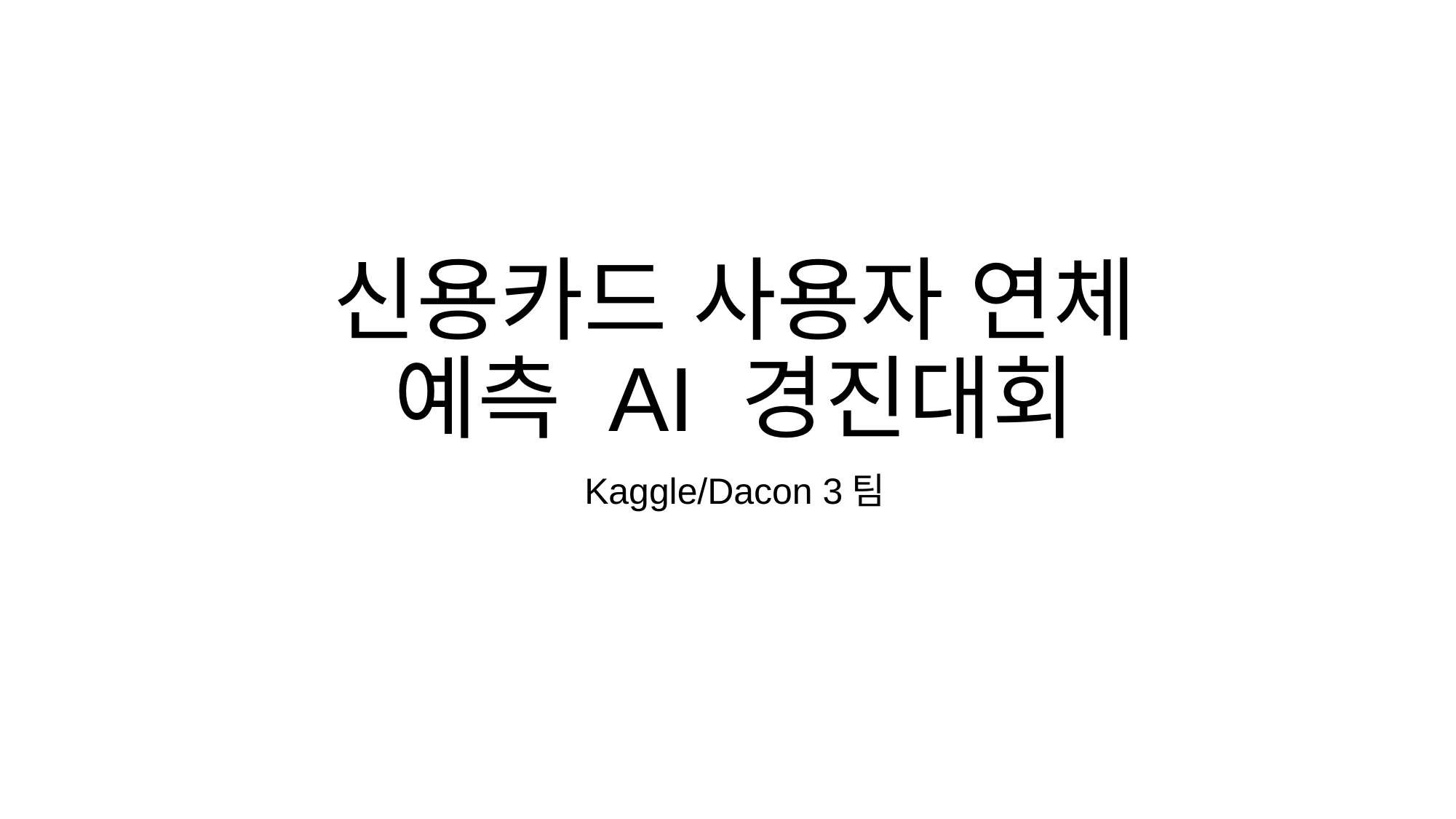

# 신용카드 사용자 연체 예측 AI 경진대회
Kaggle/Dacon 3팀